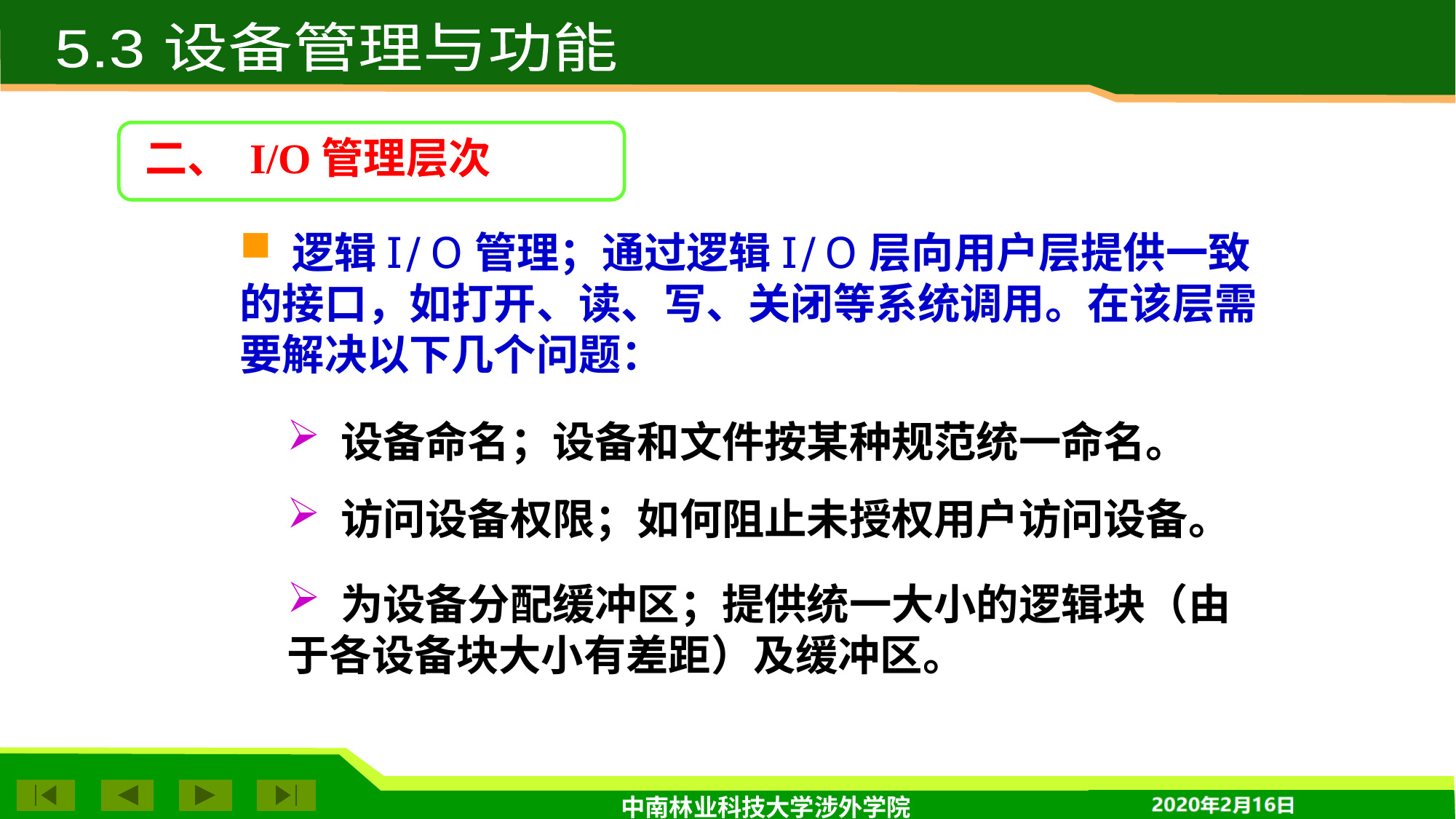

5.3 设备管理与功能

二、 I/O管理层次
 逻辑I/O管理；通过逻辑I/O层向用户层提供一致的接口，如打开、读、写、关闭等系统调用。在该层需要解决以下几个问题：

 设备命名；设备和文件按某种规范统一命名。
 访问设备权限；如何阻止未授权用户访问设备。
 为设备分配缓冲区；提供统一大小的逻辑块（由于各设备块大小有差距）及缓冲区。